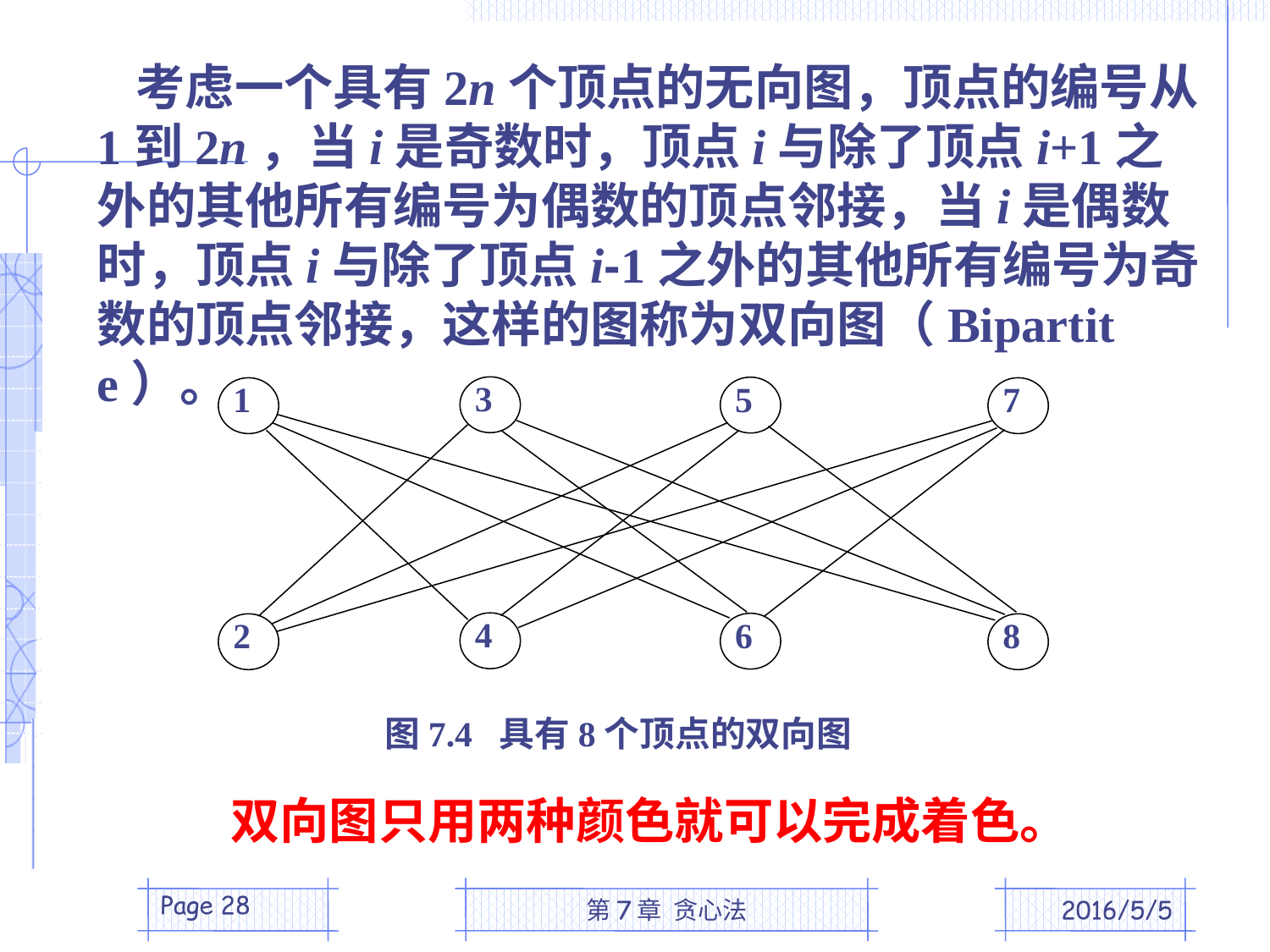

考虑一个具有2n个顶点的无向图，顶点的编号从1到2n，当i是奇数时，顶点i与除了顶点i+1之外的其他所有编号为偶数的顶点邻接，当i是偶数时，顶点i与除了顶点i-1之外的其他所有编号为奇数的顶点邻接，这样的图称为双向图（Bipartite）。
3
5
1
7

4
6
2
8
图7.4  具有8个顶点的双向图
双向图只用两种颜色就可以完成着色。
Page 28
第7章  贪心法
2016/5/5